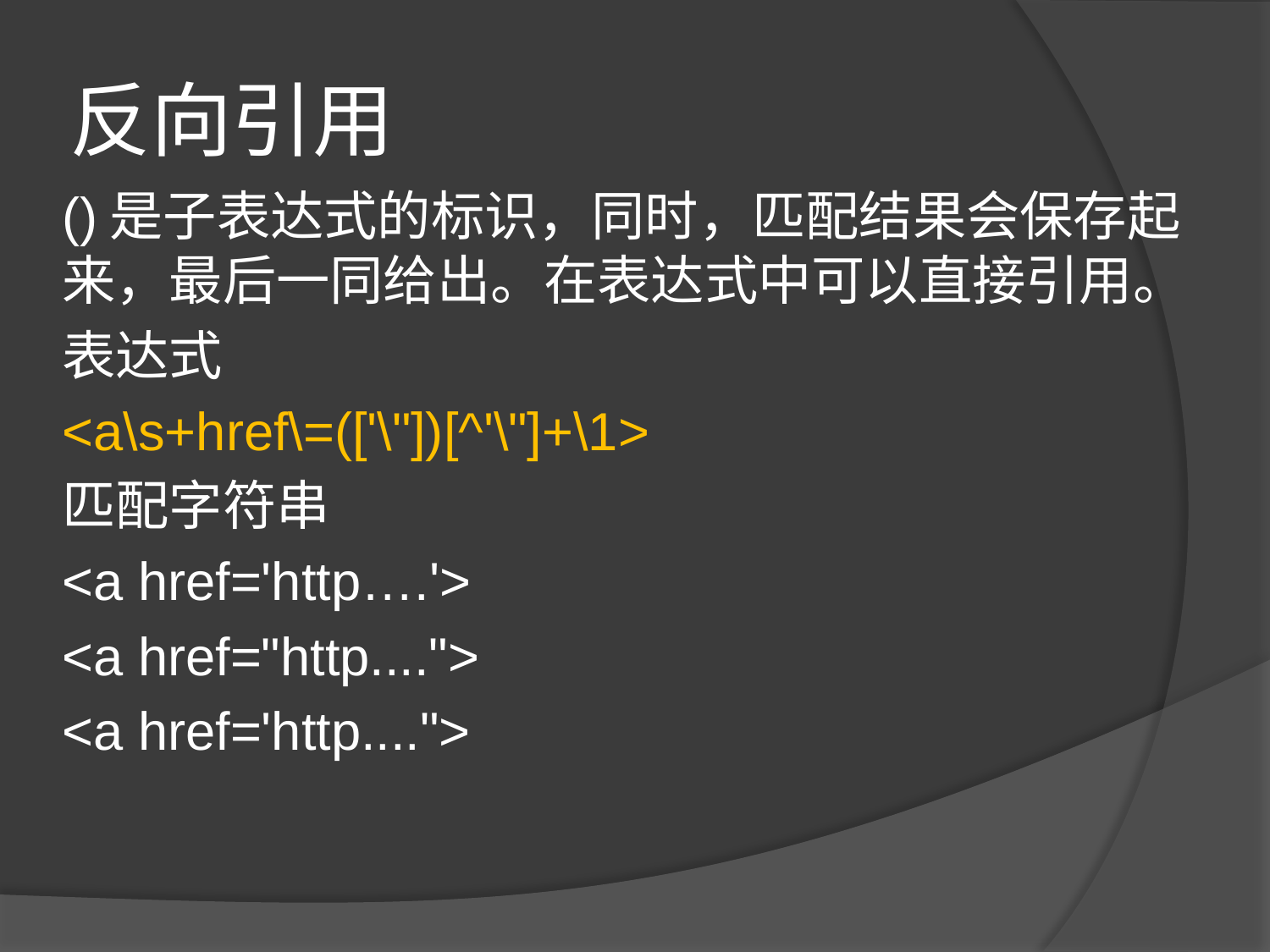

# 反向引用
()是子表达式的标识，同时，匹配结果会保存起来，最后一同给出。在表达式中可以直接引用。
表达式
<a\s+href\=(['\"])[^'\"]+\1>
匹配字符串
<a href='http….'>
<a href="http....">
<a href='http....">